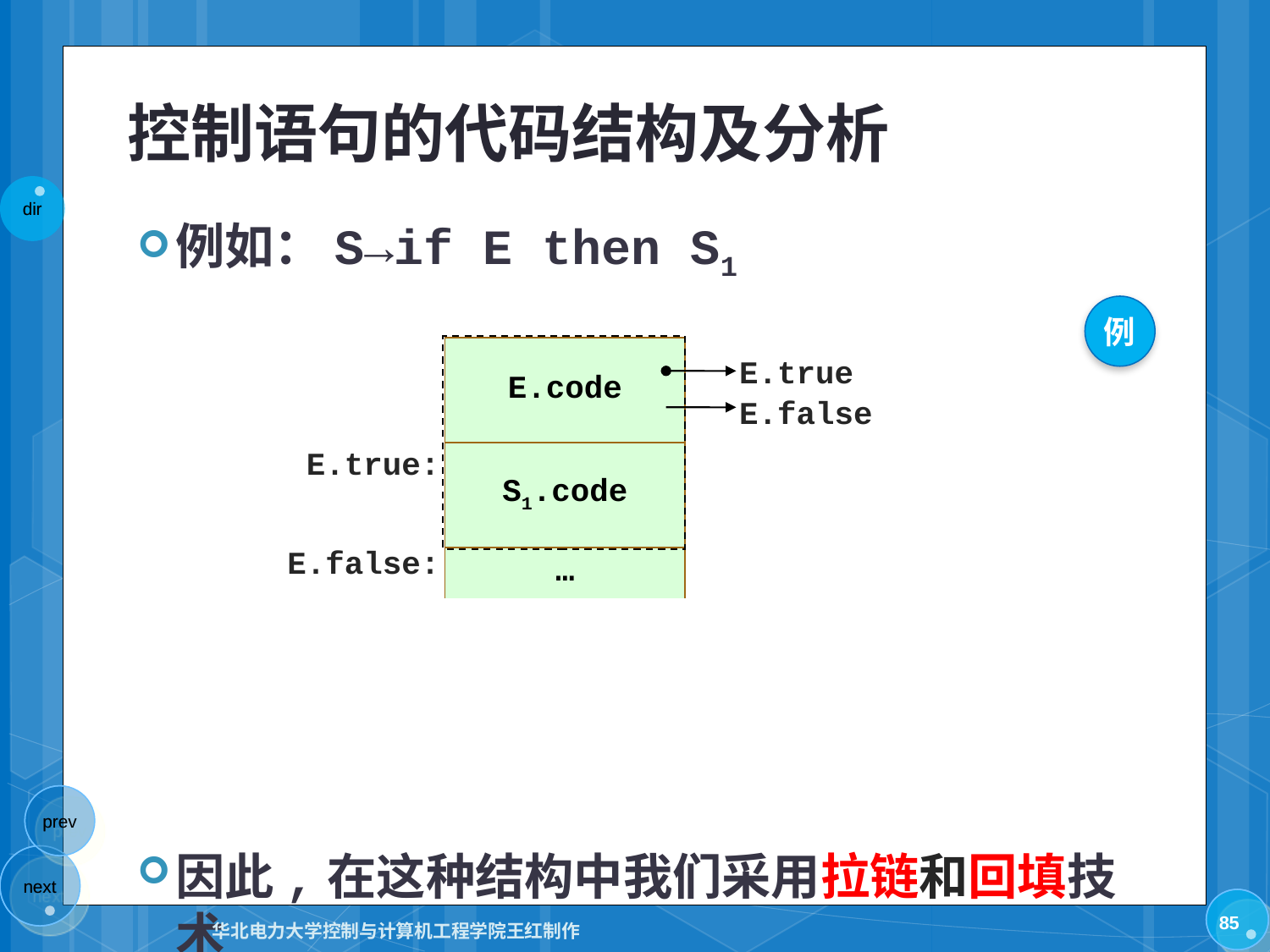

# 控制语句的代码结构及分析
例如：S→if E then S1

因此,在这种结构中我们采用拉链和回填技术
例

| E.code |
| --- |
| S1.code |
| … |
E.true

E.false

E.true:
E.false:

85
华北电力大学控制与计算机工程学院王红制作